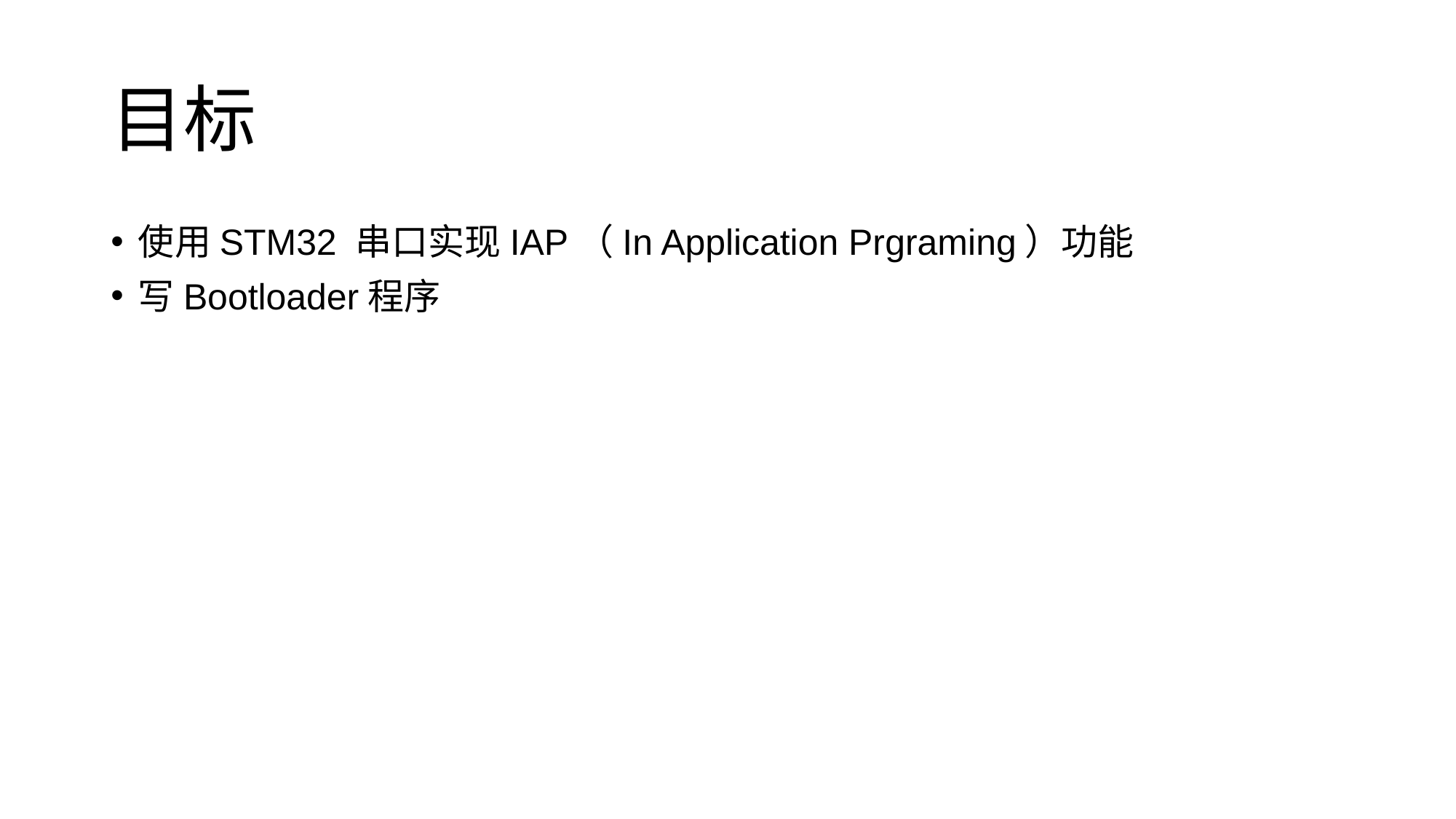

# 目标
使用STM32 串口实现IAP（In Application Prgraming）功能
写Bootloader程序